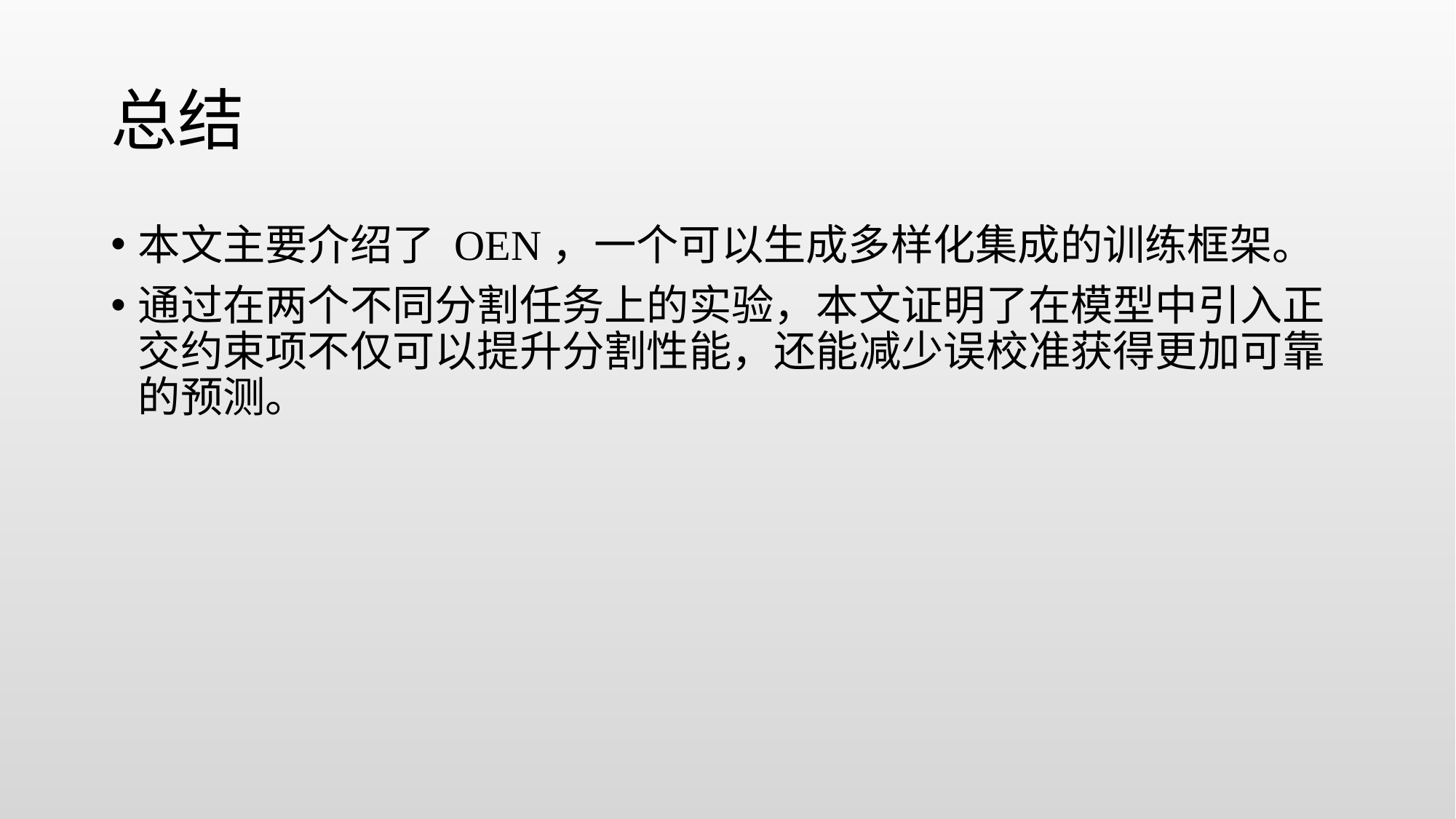

# 总结
本文主要介绍了 OEN，一个可以生成多样化集成的训练框架。
通过在两个不同分割任务上的实验，本文证明了在模型中引入正交约束项不仅可以提升分割性能，还能减少误校准获得更加可靠的预测。